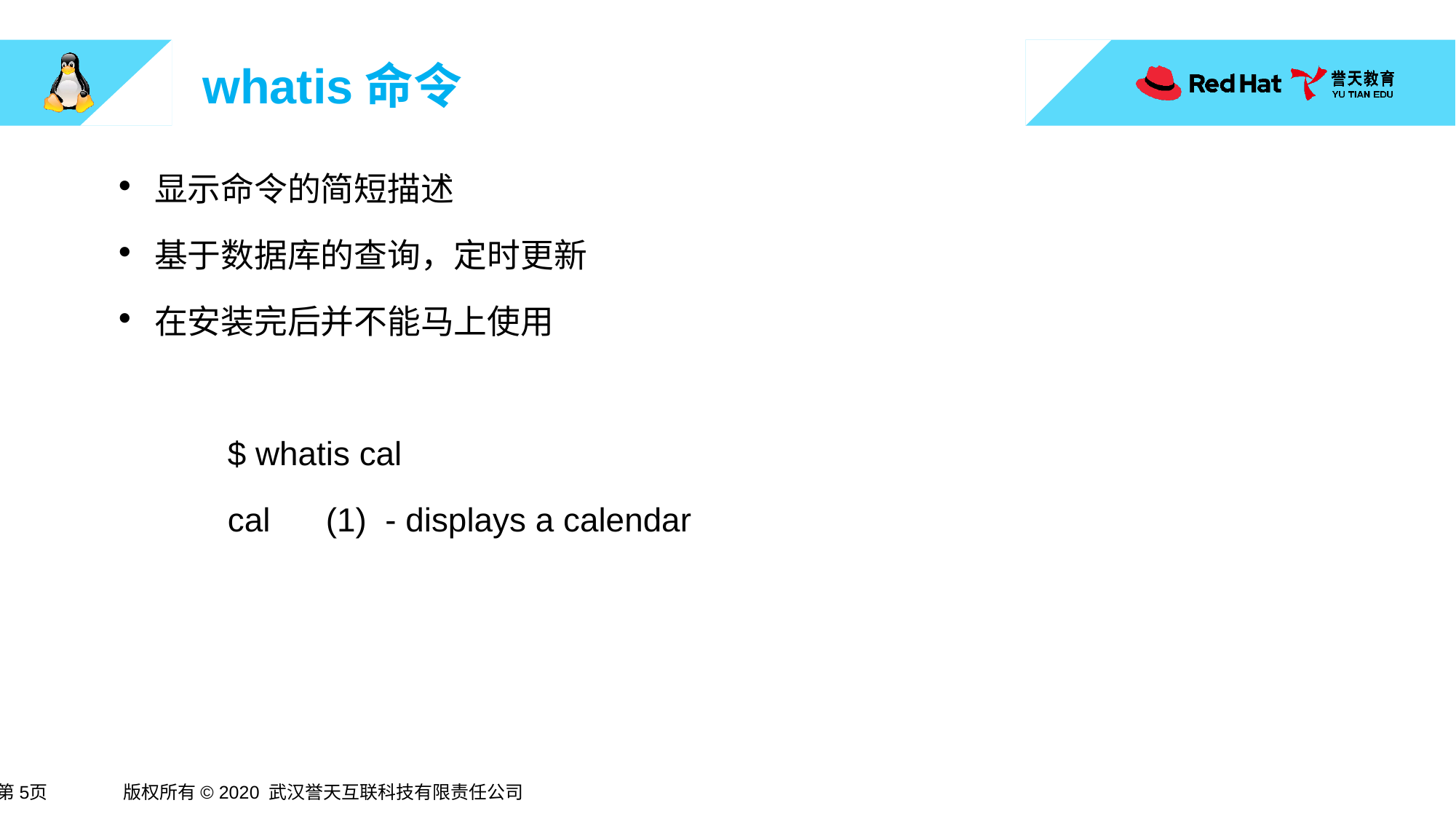

# whatis命令
显示命令的简短描述
基于数据库的查询，定时更新
在安装完后并不能马上使用

	$ whatis cal
	cal      (1)  - displays a calendar
5